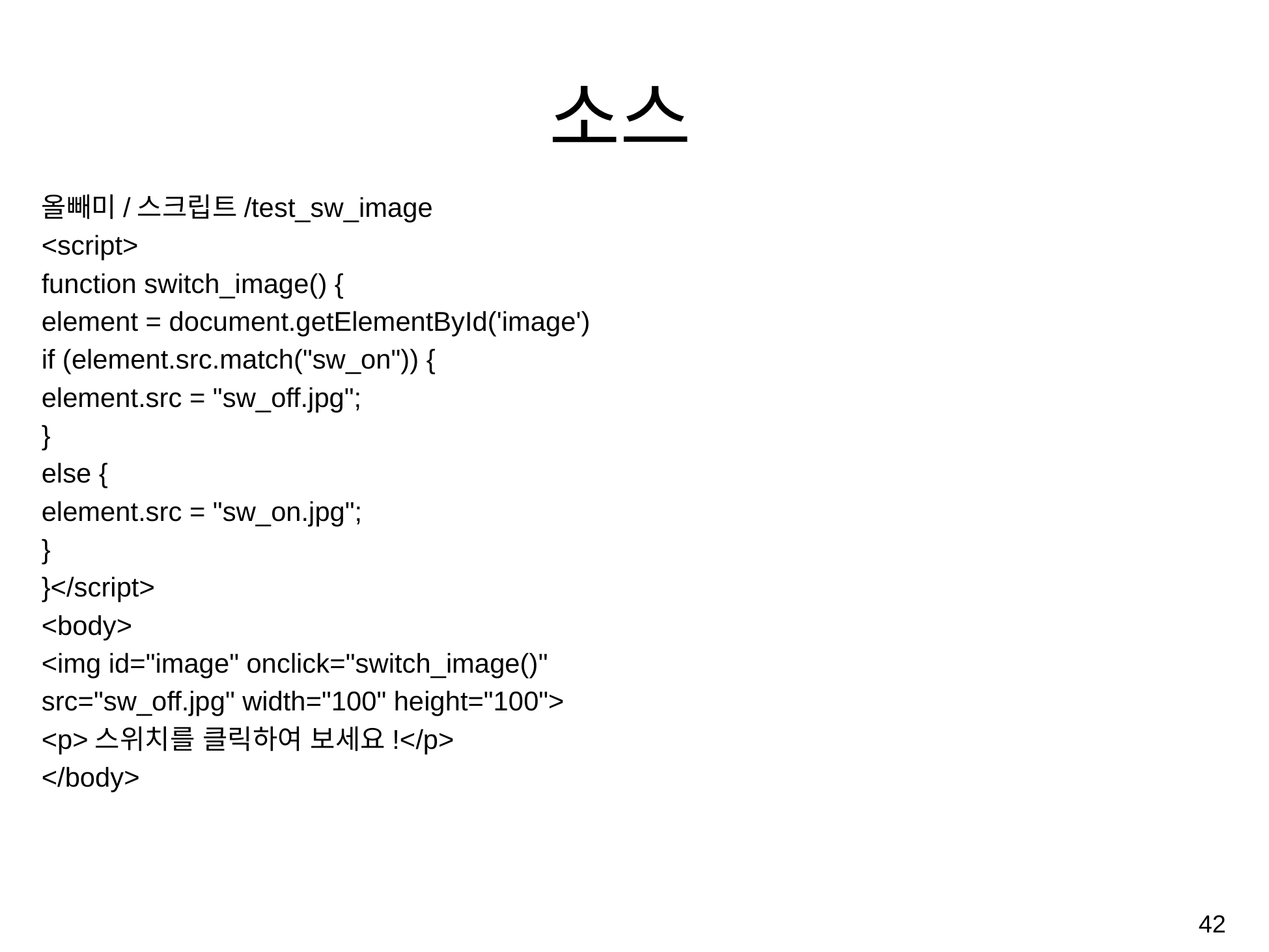

# 소스
올빼미/스크립트/test_sw_image
<script>
function switch_image() {
element = document.getElementById('image')
if (element.src.match("sw_on")) {
element.src = "sw_off.jpg";
}
else {
element.src = "sw_on.jpg";
}
}</script>
<body>
<img id="image" onclick="switch_image()"
src="sw_off.jpg" width="100" height="100">
<p>스위치를 클릭하여 보세요!</p>
</body>

42